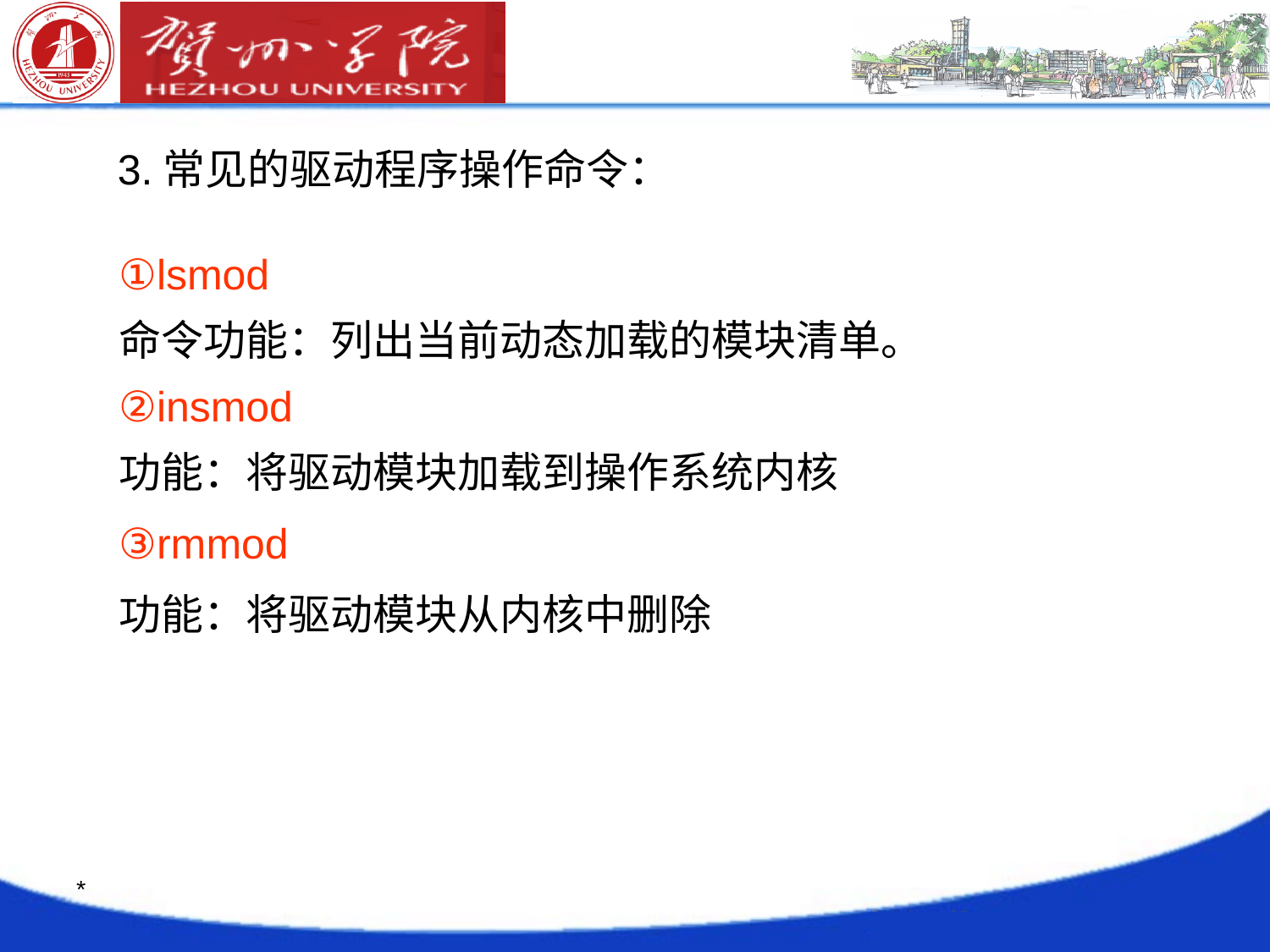

3.常见的驱动程序操作命令：
①lsmod
命令功能：列出当前动态加载的模块清单。
②insmod
功能：将驱动模块加载到操作系统内核
③rmmod
功能：将驱动模块从内核中删除

# *